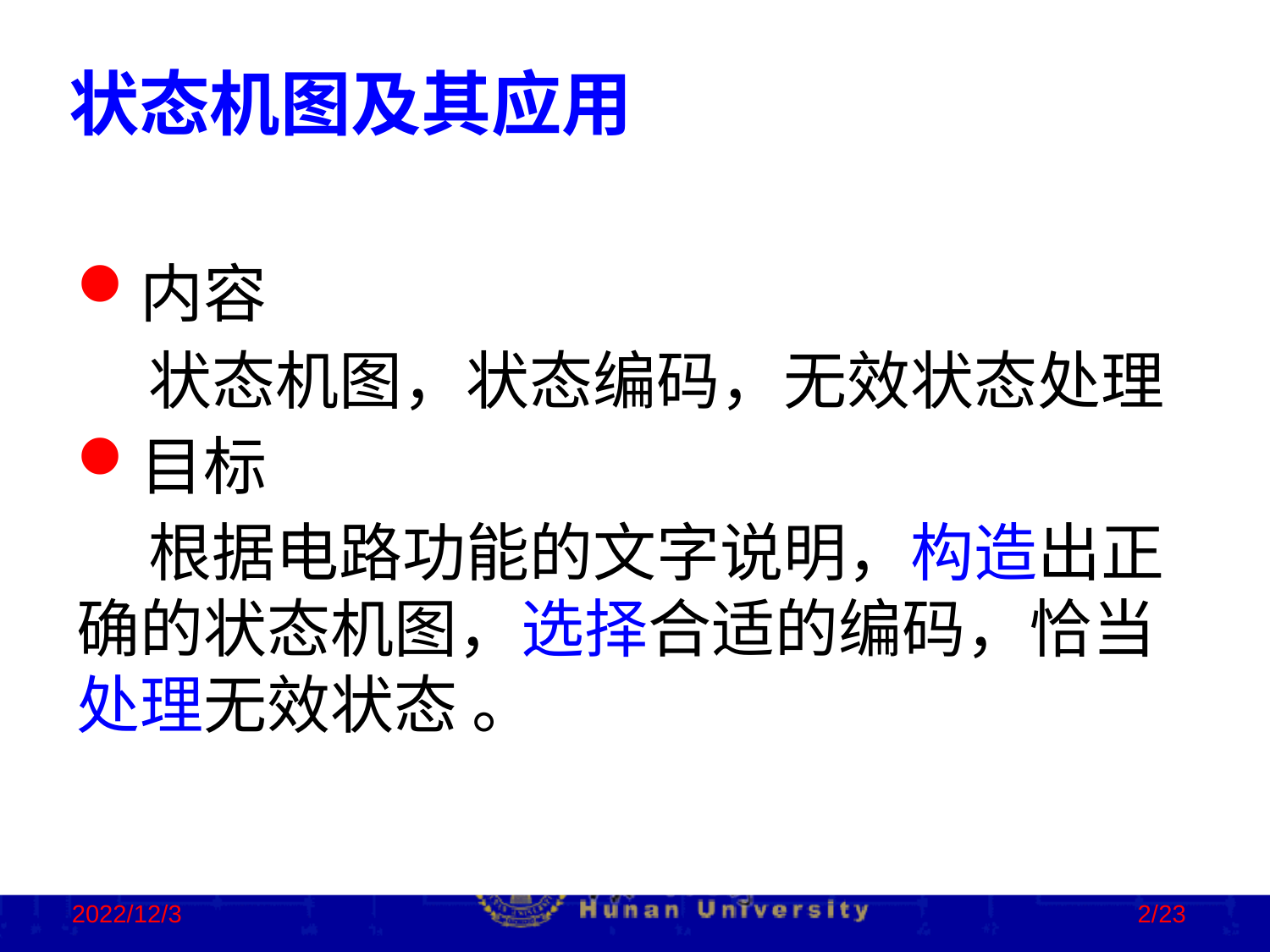

状态机图及其应用
内容
    状态机图，状态编码，无效状态处理
目标
    根据电路功能的文字说明，构造出正确的状态机图，选择合适的编码，恰当处理无效状态 。
2022/12/3
2/23